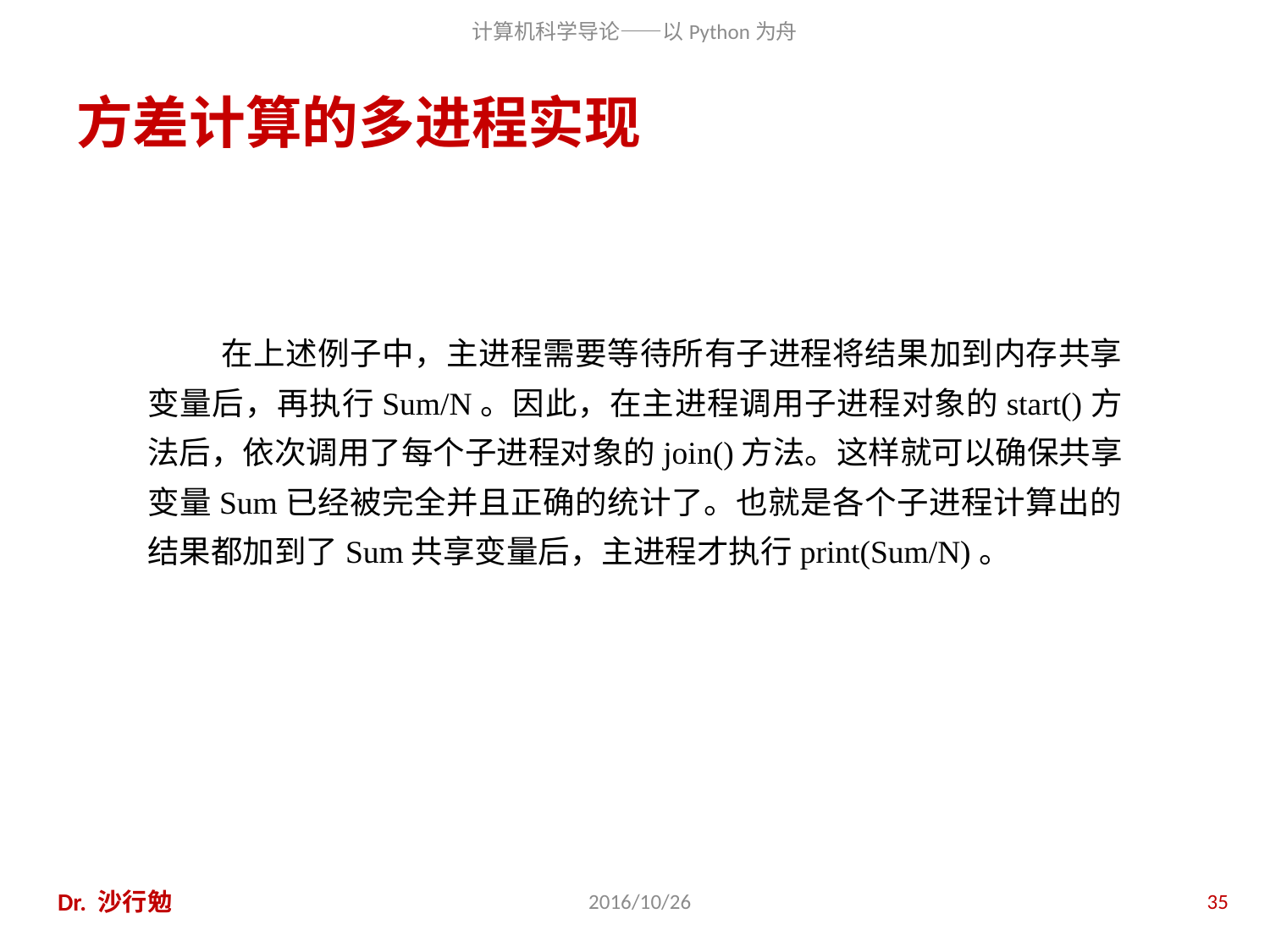

# 方差计算的多进程实现
   在上述例子中，主进程需要等待所有子进程将结果加到内存共享变量后，再执行Sum/N。因此，在主进程调用子进程对象的start()方法后，依次调用了每个子进程对象的join()方法。这样就可以确保共享变量Sum已经被完全并且正确的统计了。也就是各个子进程计算出的结果都加到了Sum共享变量后，主进程才执行print(Sum/N)。
Dr. 沙行勉
2016/10/26
35